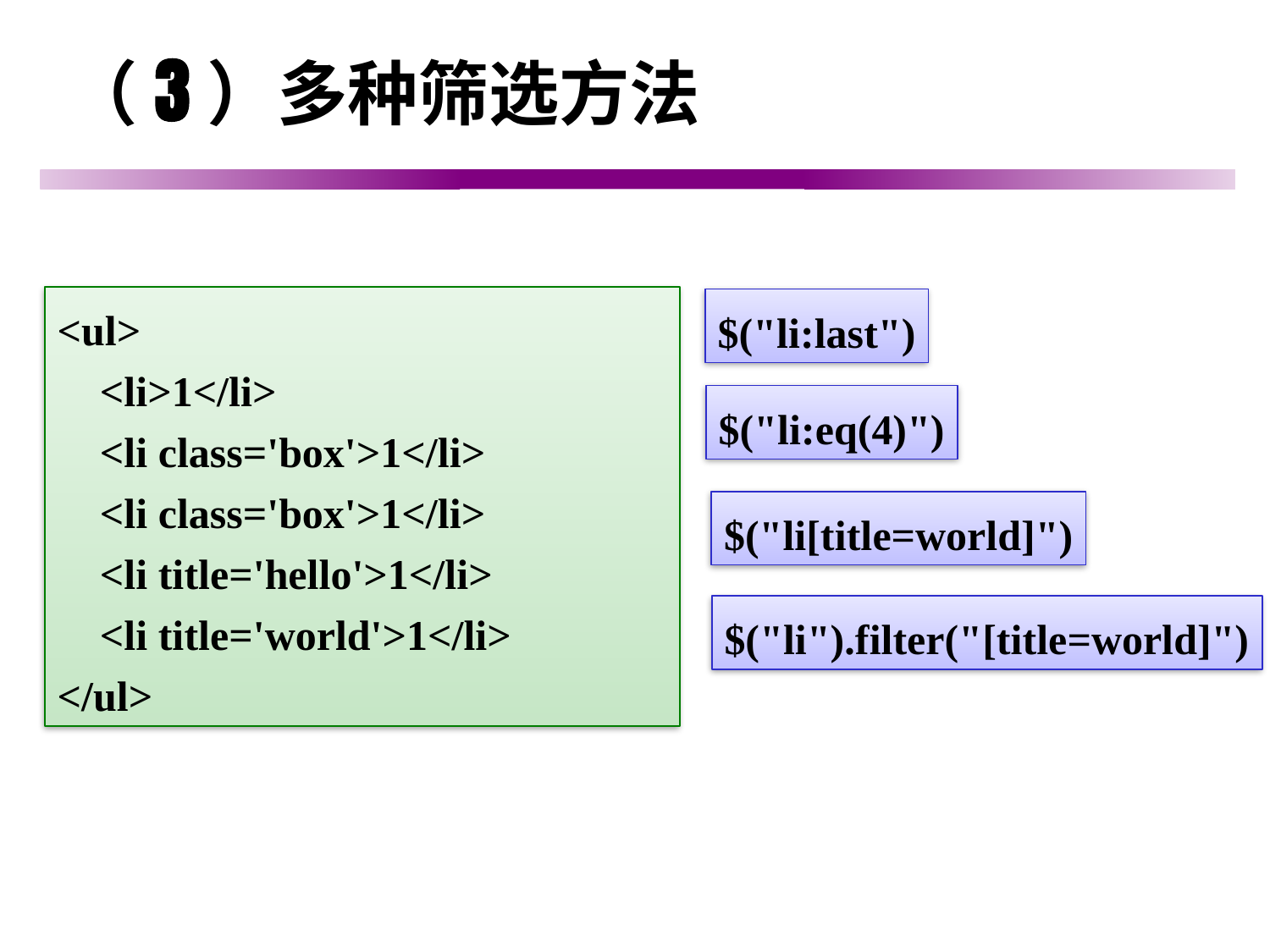

# （3）多种筛选方法
<ul>
    <li>1</li>
    <li class='box'>1</li>
    <li class='box'>1</li>
    <li title='hello'>1</li>
    <li title='world'>1</li>
</ul>
$("li:last")
$("li:eq(4)")
$("li[title=world]")
$("li").filter("[title=world]")